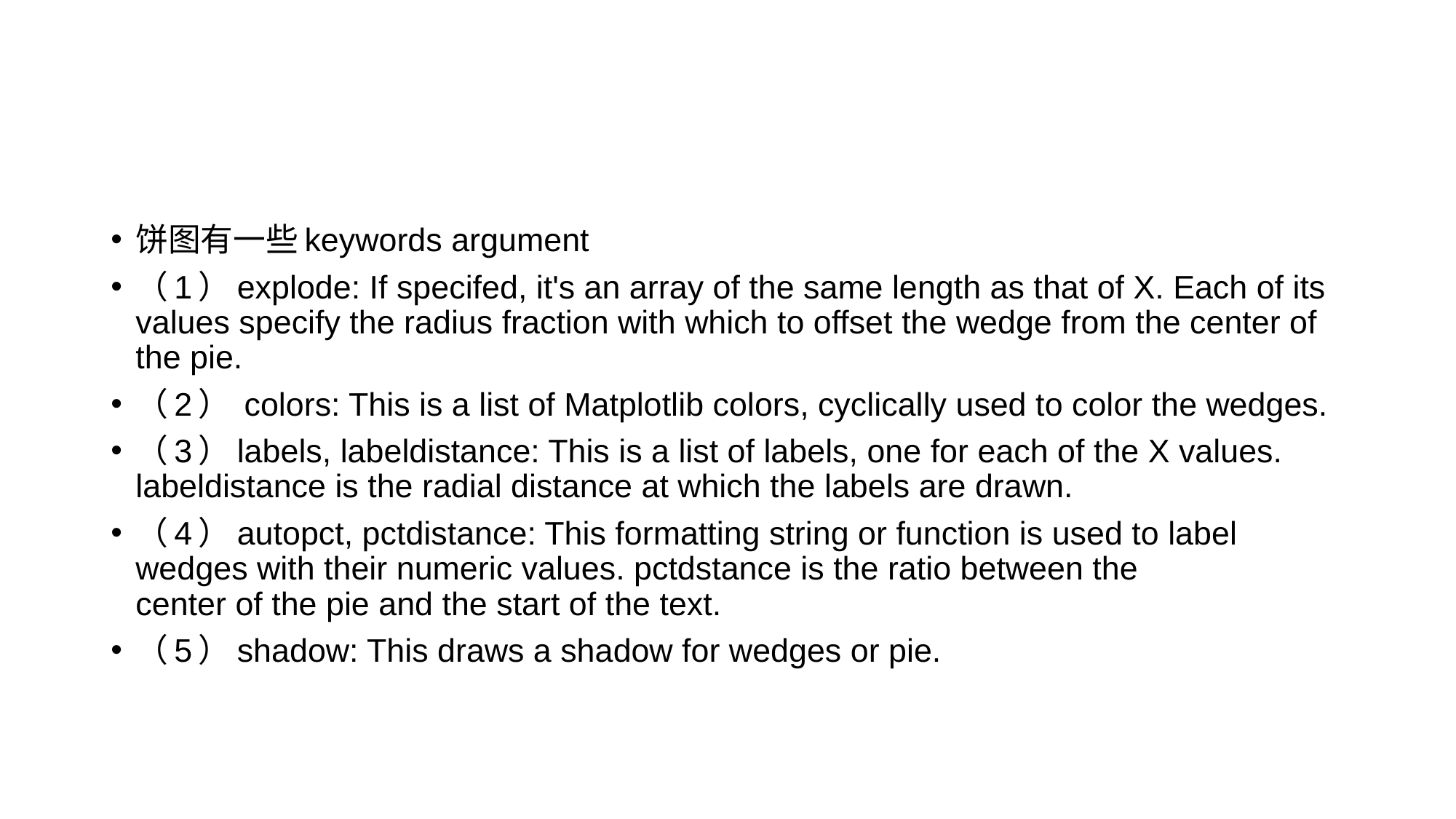

#
饼图有一些keywords argument
（1）explode: If specifed, it's an array of the same length as that of X. Each of its values specify the radius fraction with which to offset the wedge from the center of the pie.
（2） colors: This is a list of Matplotlib colors, cyclically used to color the wedges.
（3）labels, labeldistance: This is a list of labels, one for each of the X values.
labeldistance is the radial distance at which the labels are drawn.
（4）autopct, pctdistance: This formatting string or function is used to label
wedges with their numeric values. pctdstance is the ratio between the
center of the pie and the start of the text.
（5）shadow: This draws a shadow for wedges or pie.